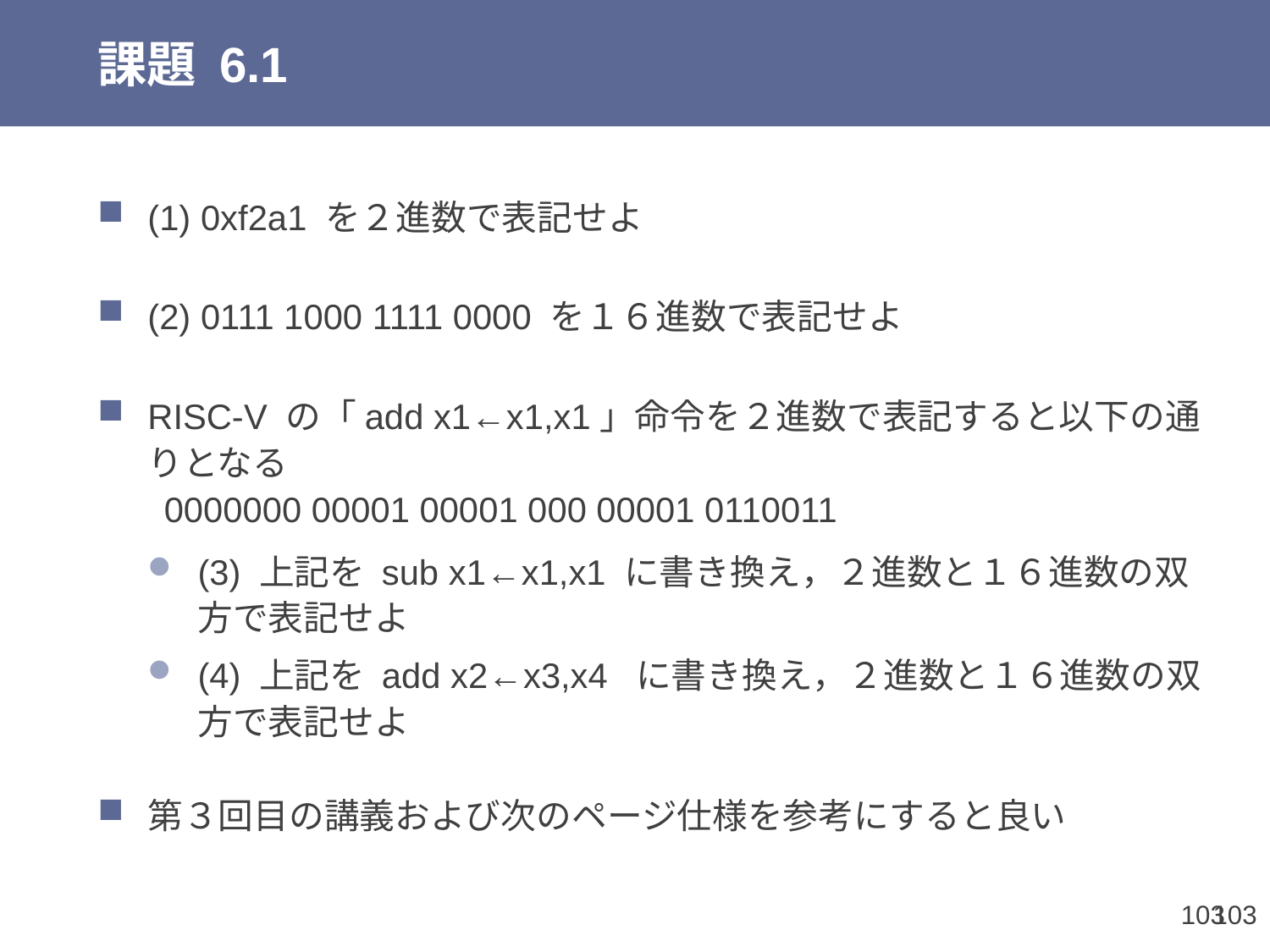

# 課題 6.1
(1) 0xf2a1 を２進数で表記せよ
(2) 0111 1000 1111 0000 を１６進数で表記せよ
RISC-V の「add x1←x1,x1」命令を２進数で表記すると以下の通りとなる
 0000000 00001 00001 000 00001 0110011
(3) 上記を sub x1←x1,x1 に書き換え，２進数と１６進数の双方で表記せよ
(4) 上記を add x2←x3,x4  に書き換え，２進数と１６進数の双方で表記せよ
第３回目の講義および次のページ仕様を参考にすると良い
103